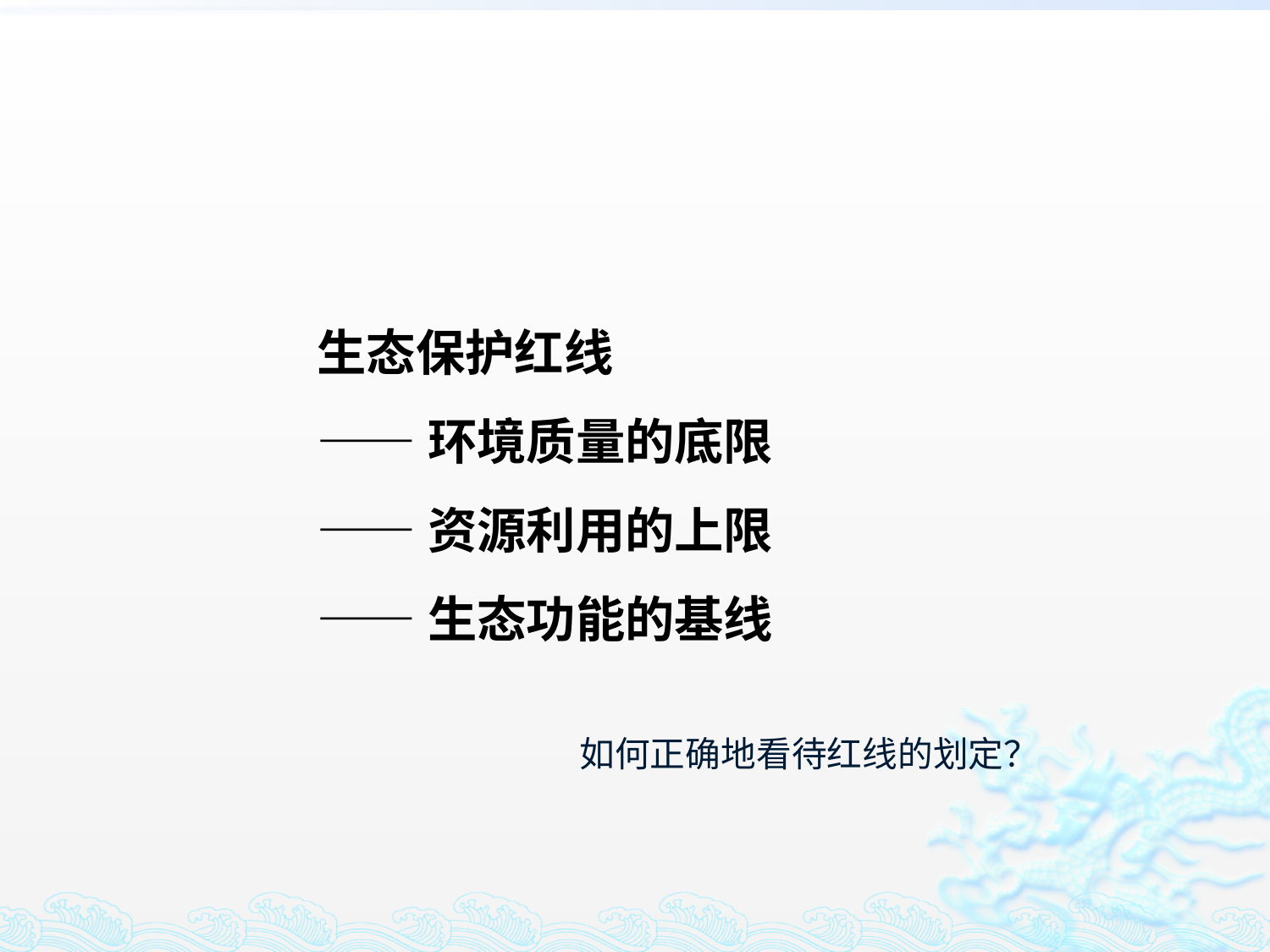

生态保护红线
——环境质量的底限
——资源利用的上限
——生态功能的基线
如何正确地看待红线的划定？